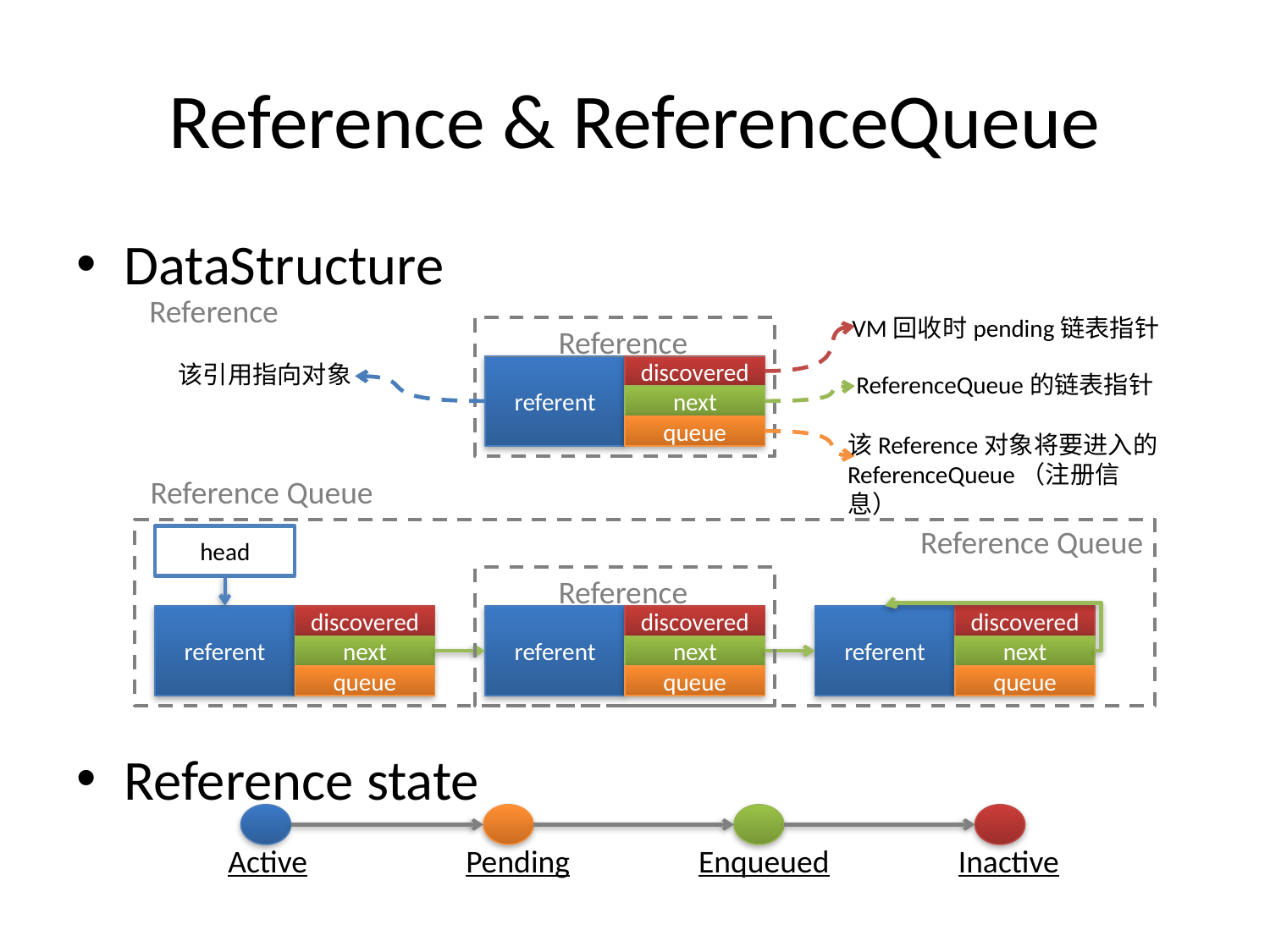

# Reference & ReferenceQueue
DataStructure

Reference state

Reference
VM回收时pending链表指针
Reference

该引用指向对象
referent
discovered
next
queue
ReferenceQueue的链表指针
该Reference对象将要进入的ReferenceQueue（注册信息）
Reference Queue
Reference Queue

head
Reference

referent
discovered
next
queue
referent
discovered
next
queue
referent
discovered
next
queue

Active

Pending

Enqueued

Inactive